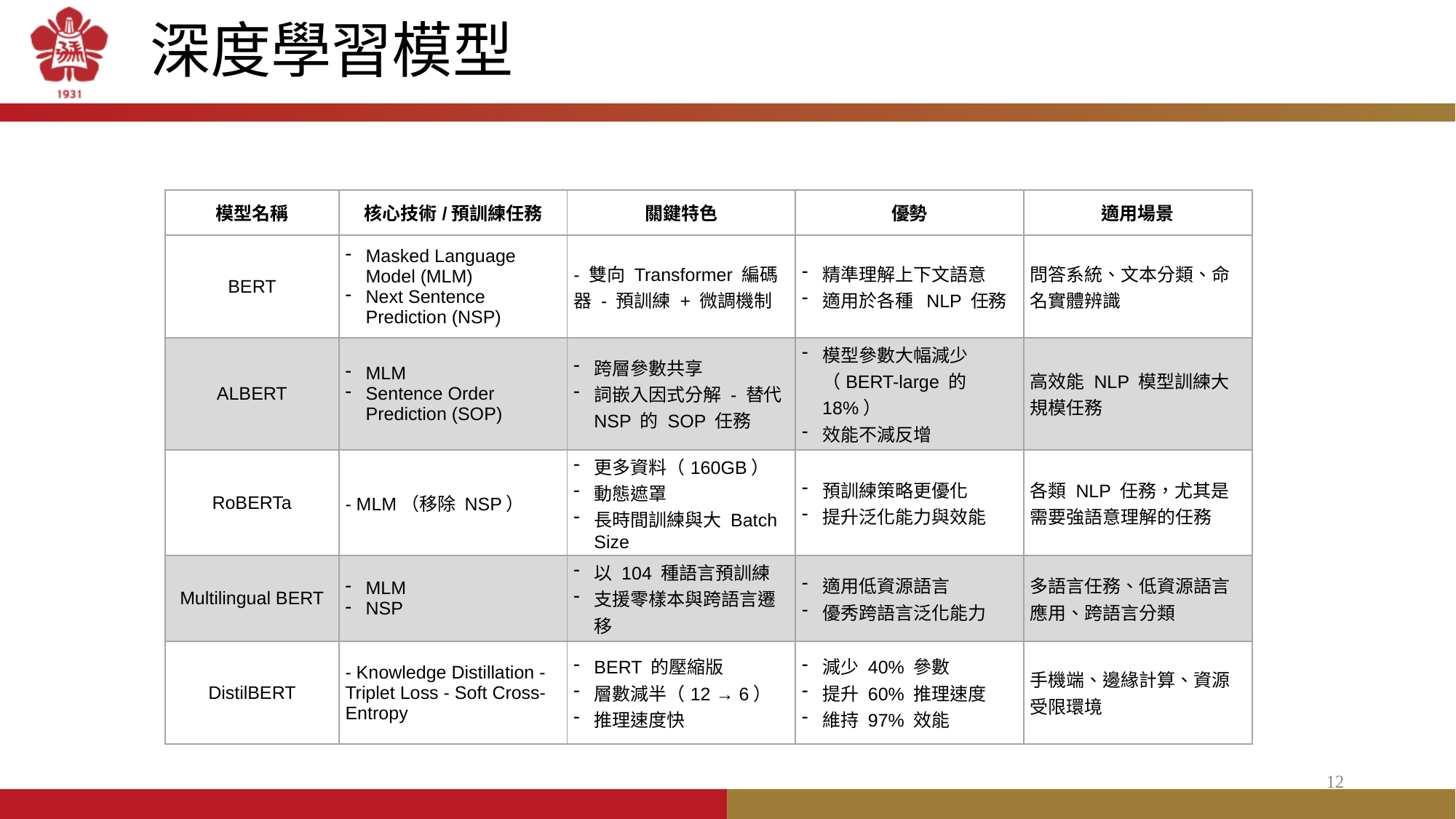

# 深度學習模型
| 模型名稱 | 核心技術/預訓練任務 | 關鍵特色 | 優勢 | 適用場景 |
| --- | --- | --- | --- | --- |
| BERT | Masked Language Model (MLM) Next Sentence Prediction (NSP) | - 雙向 Transformer 編碼器 - 預訓練 + 微調機制 | 精準理解上下文語意 適用於各種 NLP 任務 | 問答系統、文本分類、命名實體辨識 |
| ALBERT | MLM Sentence Order Prediction (SOP) | 跨層參數共享 詞嵌入因式分解 - 替代 NSP 的 SOP 任務 | 模型參數大幅減少（BERT-large 的 18%） 效能不減反增 | 高效能 NLP 模型訓練大規模任務 |
| RoBERTa | - MLM（移除 NSP） | 更多資料（160GB） 動態遮罩 長時間訓練與大 Batch Size | 預訓練策略更優化 提升泛化能力與效能 | 各類 NLP 任務，尤其是需要強語意理解的任務 |
| Multilingual BERT | MLM NSP | 以 104 種語言預訓練 支援零樣本與跨語言遷移 | 適用低資源語言 優秀跨語言泛化能力 | 多語言任務、低資源語言應用、跨語言分類 |
| DistilBERT | - Knowledge Distillation - Triplet Loss - Soft Cross-Entropy | BERT 的壓縮版 層數減半（12 → 6） 推理速度快 | 減少 40% 參數 提升 60% 推理速度 維持 97% 效能 | 手機端、邊緣計算、資源受限環境 |
12